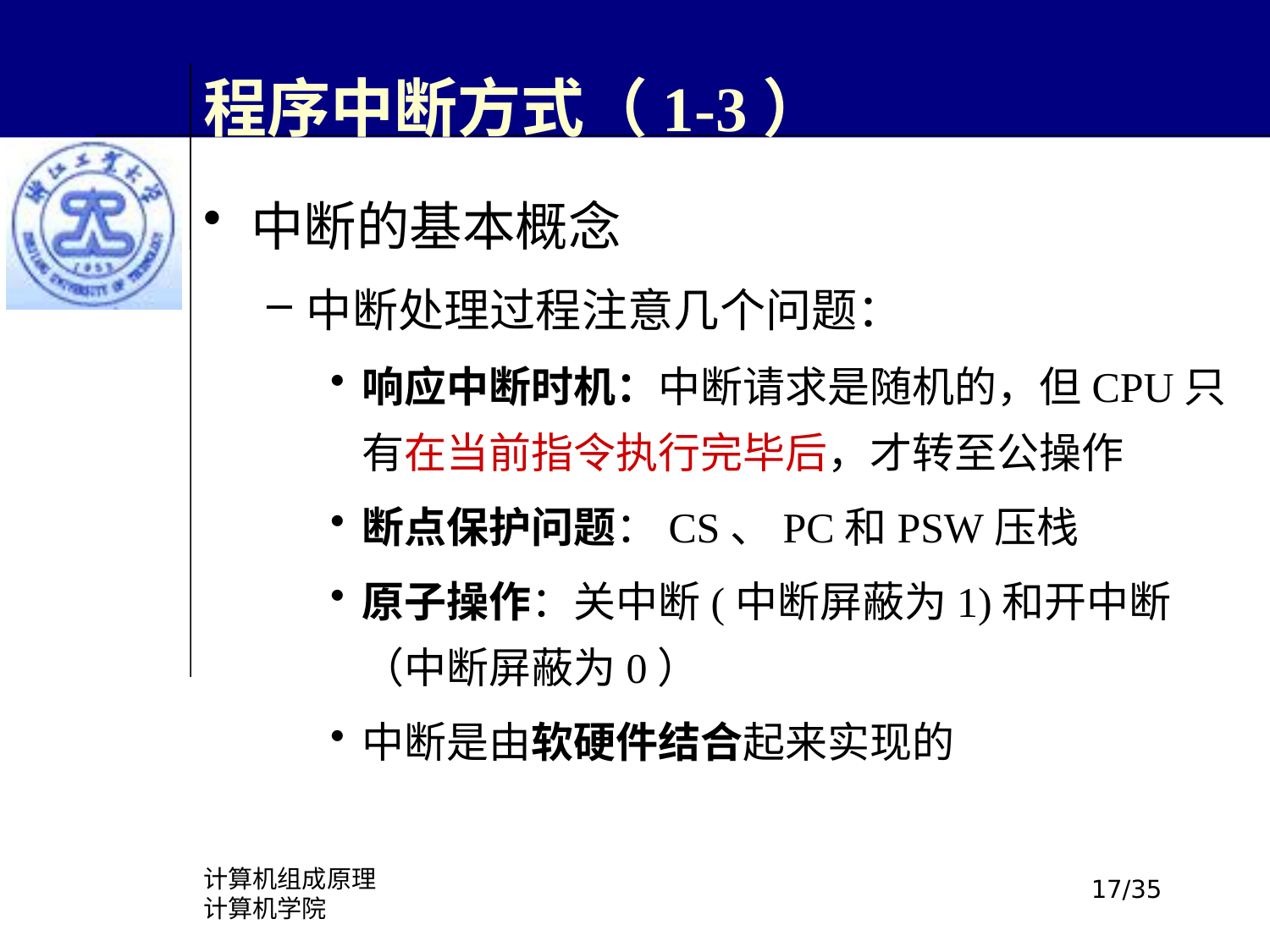

# 程序中断方式（1-3）
中断的基本概念
中断处理过程注意几个问题：
响应中断时机：中断请求是随机的，但CPU只有在当前指令执行完毕后，才转至公操作
断点保护问题：CS、PC和PSW压栈
原子操作：关中断(中断屏蔽为1)和开中断（中断屏蔽为0）
中断是由软硬件结合起来实现的

计算机组成原理
计算机学院
17/35